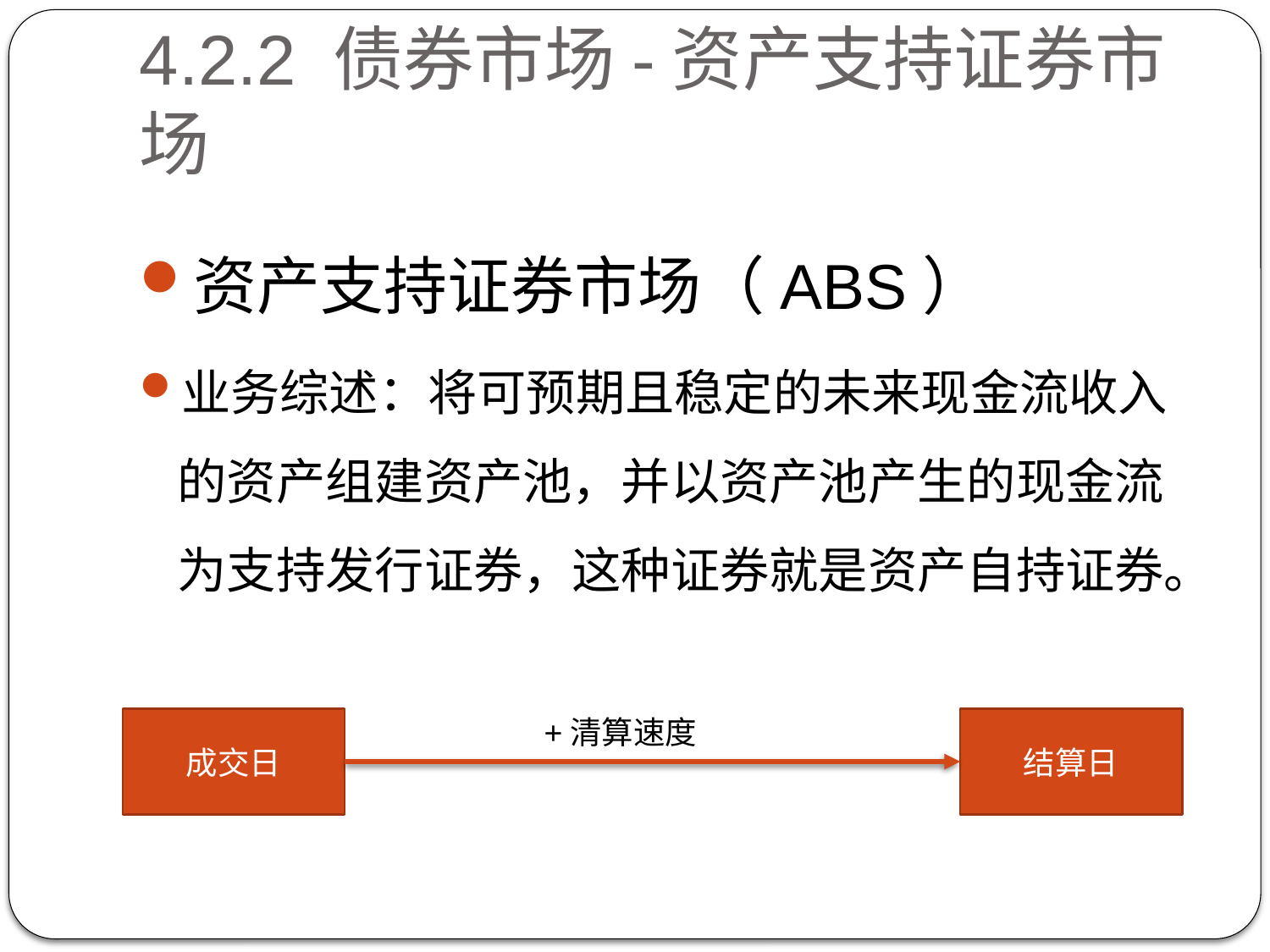

# 4.2.2 债券市场-资产支持证券市场
资产支持证券市场（ABS）
业务综述：将可预期且稳定的未来现金流收入的资产组建资产池，并以资产池产生的现金流为支持发行证券，这种证券就是资产自持证券。

+清算速度
成交日
结算日